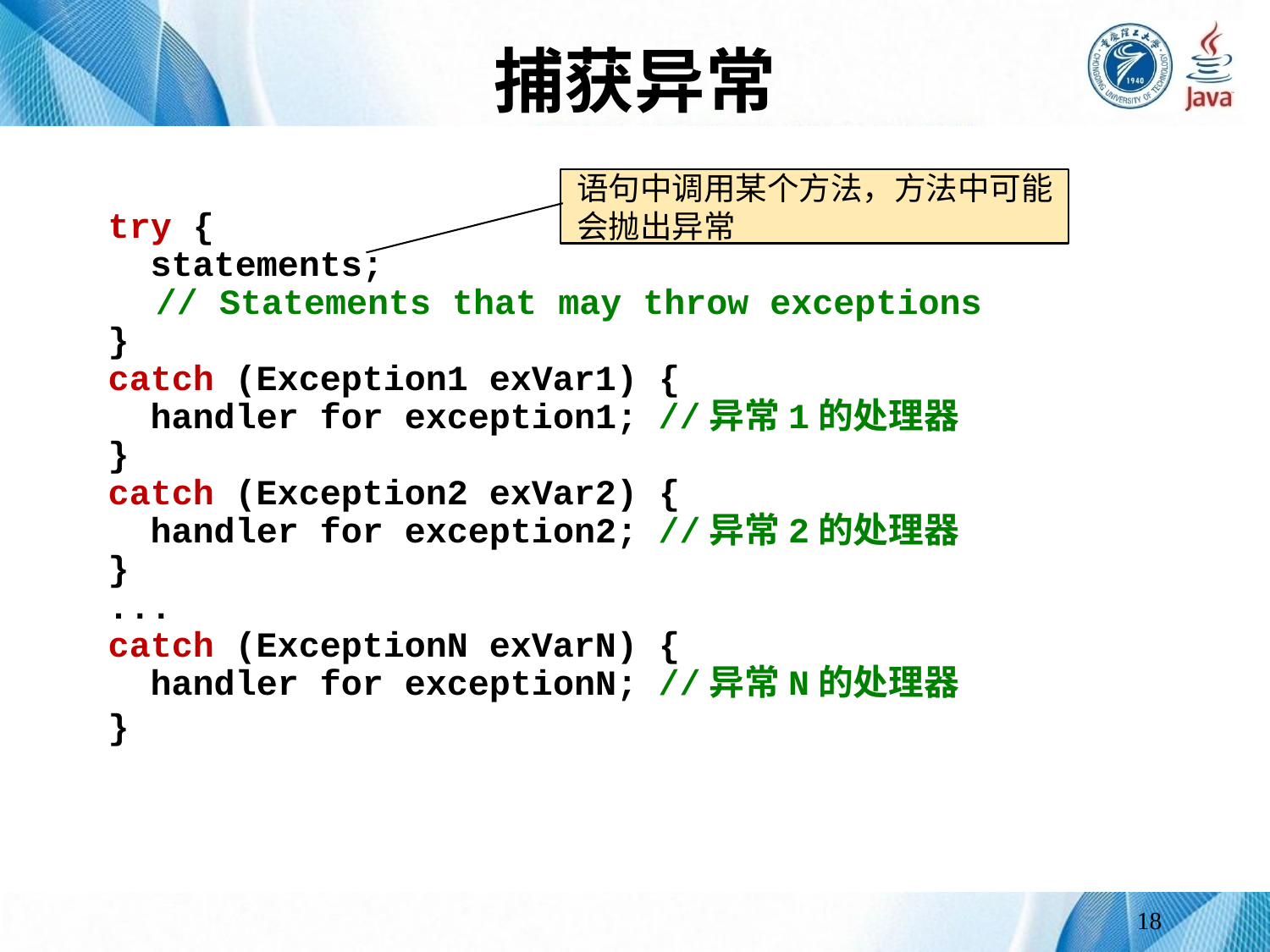

# 捕获异常

try {
  statements;
	// Statements that may throw exceptions
}
catch (Exception1 exVar1) {
  handler for exception1; //异常1的处理器
}
catch (Exception2 exVar2) {
  handler for exception2; //异常2的处理器
}
...
catch (ExceptionN exVarN) {
  handler for exceptionN; //异常N的处理器
}
语句中调用某个方法，方法中可能会抛出异常
18